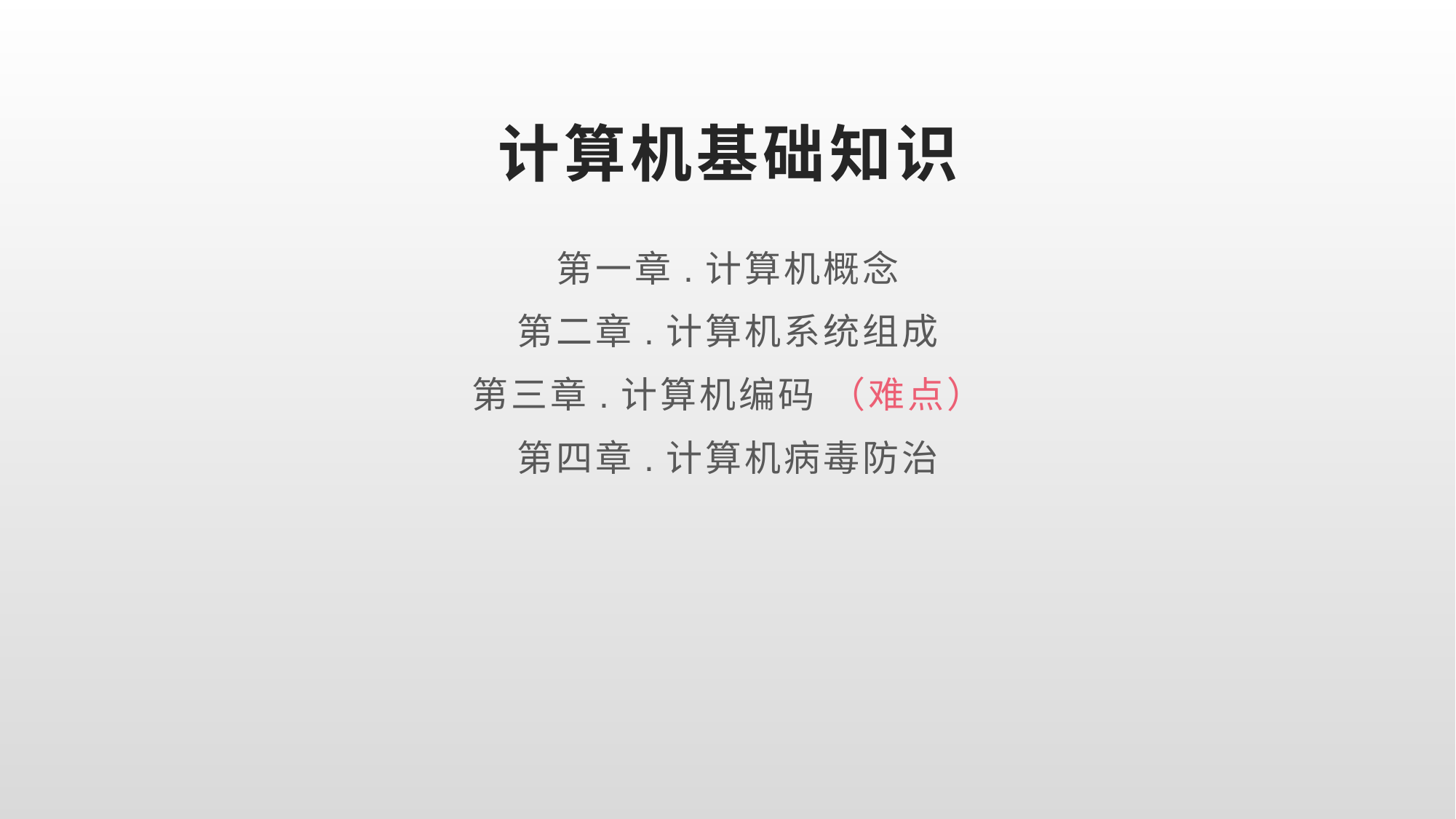

# 计算机基础知识
第一章.计算机概念
第二章.计算机系统组成
第三章.计算机编码 （难点）
第四章.计算机病毒防治